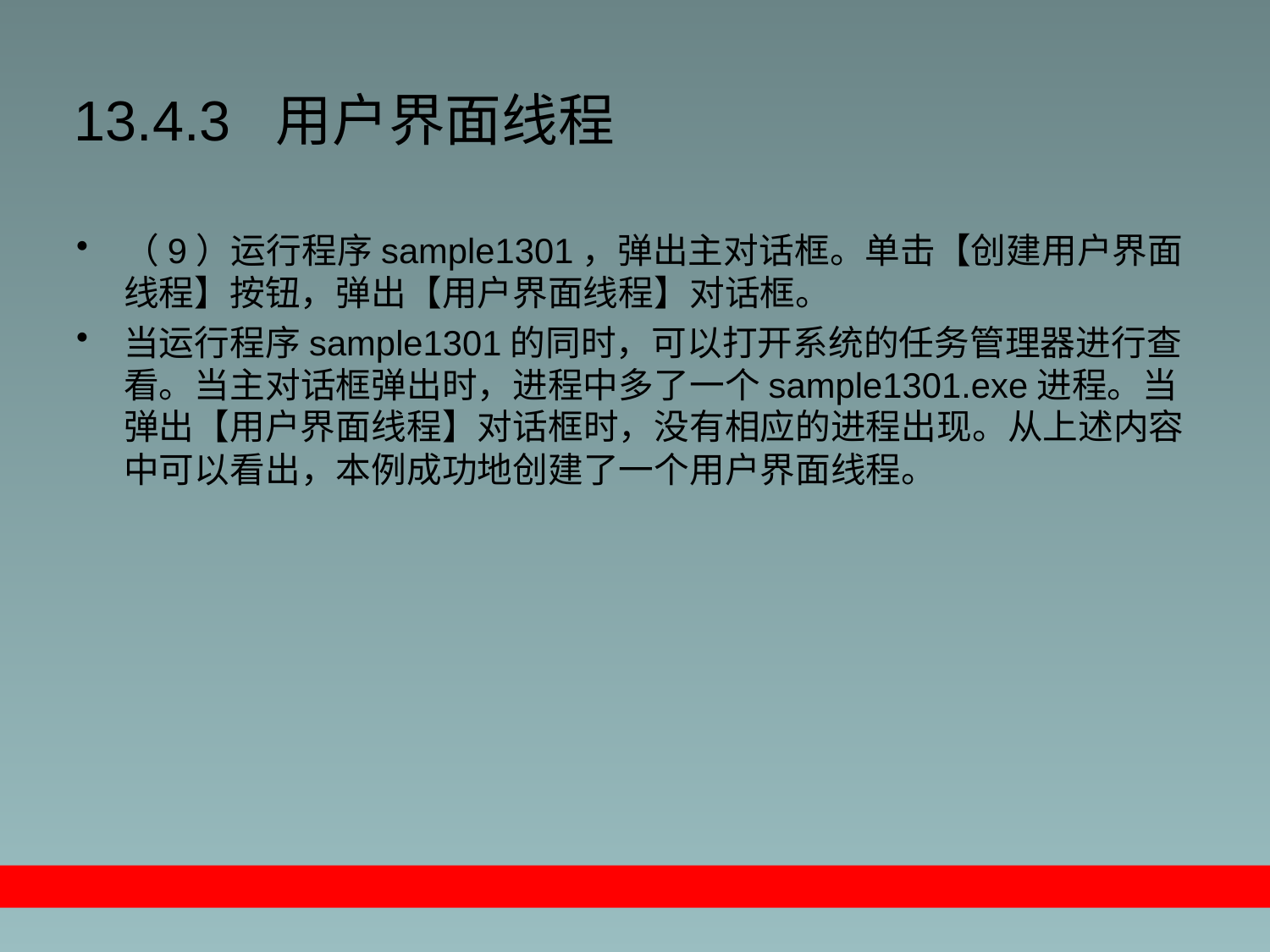

# 13.4.3  用户界面线程
（9）运行程序sample1301，弹出主对话框。单击【创建用户界面线程】按钮，弹出【用户界面线程】对话框。
当运行程序sample1301的同时，可以打开系统的任务管理器进行查看。当主对话框弹出时，进程中多了一个sample1301.exe进程。当弹出【用户界面线程】对话框时，没有相应的进程出现。从上述内容中可以看出，本例成功地创建了一个用户界面线程。